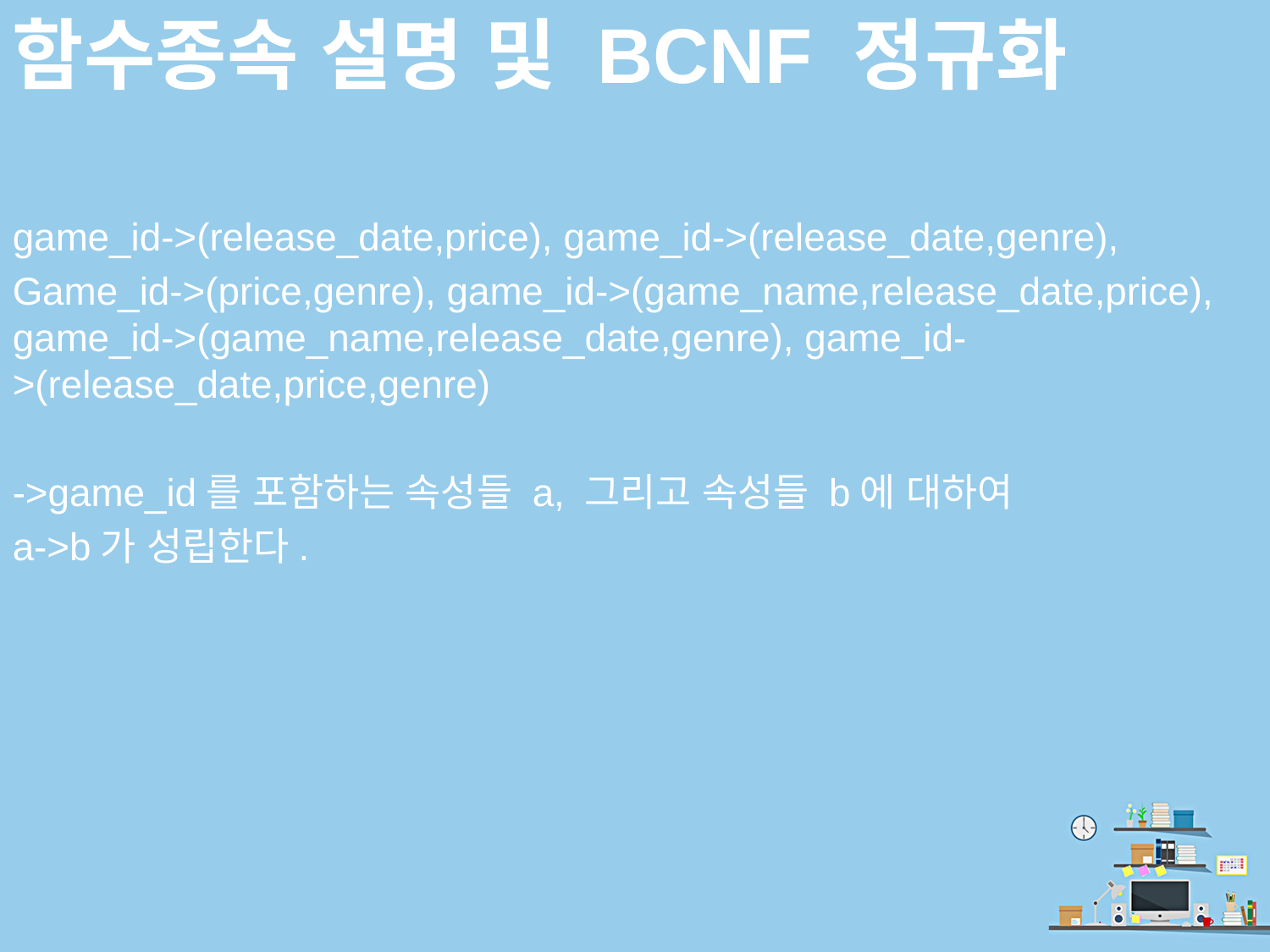

# 함수종속 설명 및 BCNF 정규화
game_id->(release_date,price), game_id->(release_date,genre),
Game_id->(price,genre), game_id->(game_name,release_date,price), game_id->(game_name,release_date,genre), game_id->(release_date,price,genre)

->game_id를 포함하는 속성들 a, 그리고 속성들 b에 대하여
a->b가 성립한다.